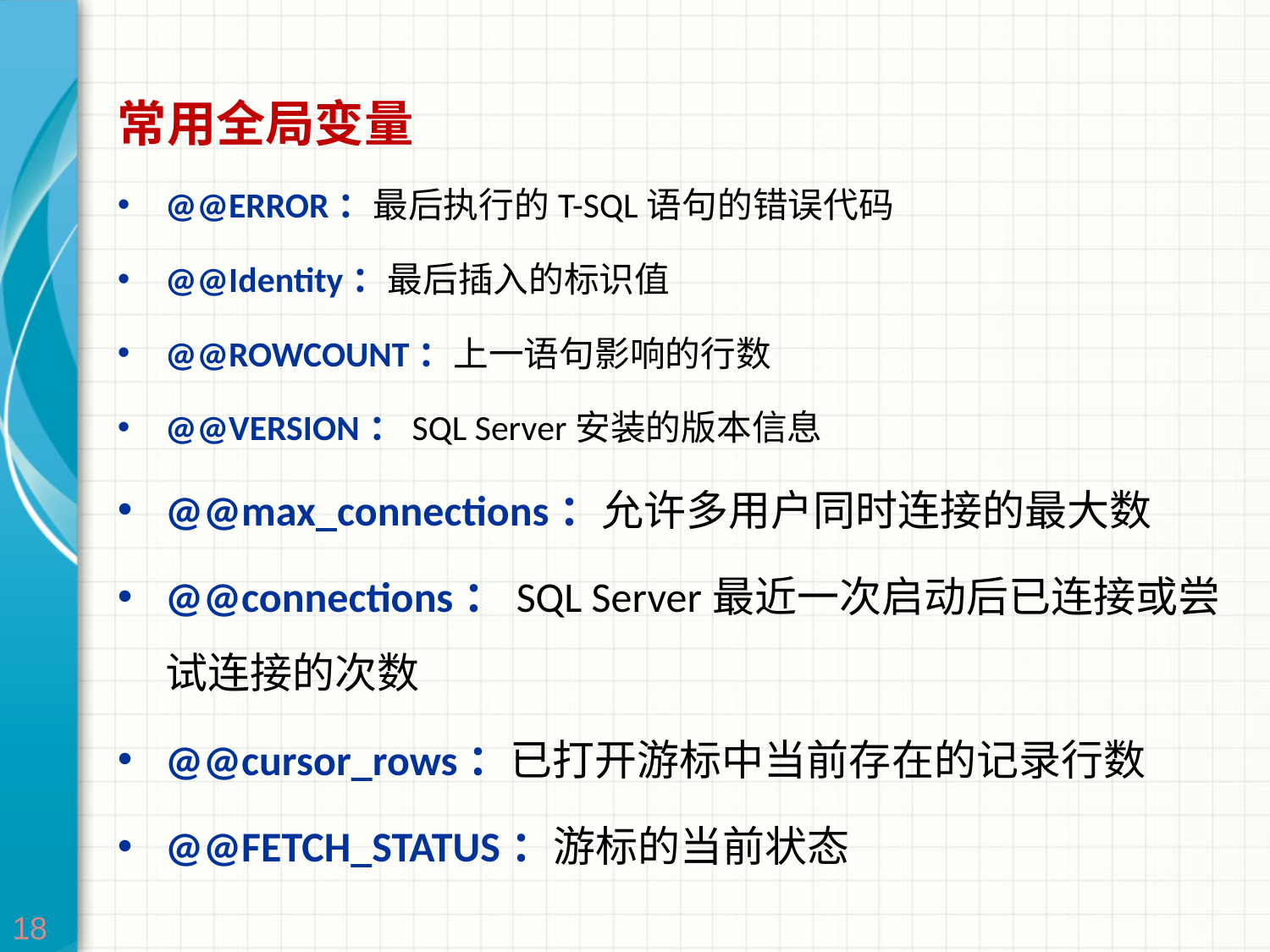

常用全局变量
@@ERROR：最后执行的T-SQL语句的错误代码
@@Identity：最后插入的标识值
@@ROWCOUNT：上一语句影响的行数
@@VERSION：SQL Server安装的版本信息
@@max_connections：允许多用户同时连接的最大数
@@connections：SQL Server最近一次启动后已连接或尝试连接的次数
@@cursor_rows：已打开游标中当前存在的记录行数
@@FETCH_STATUS：游标的当前状态
18